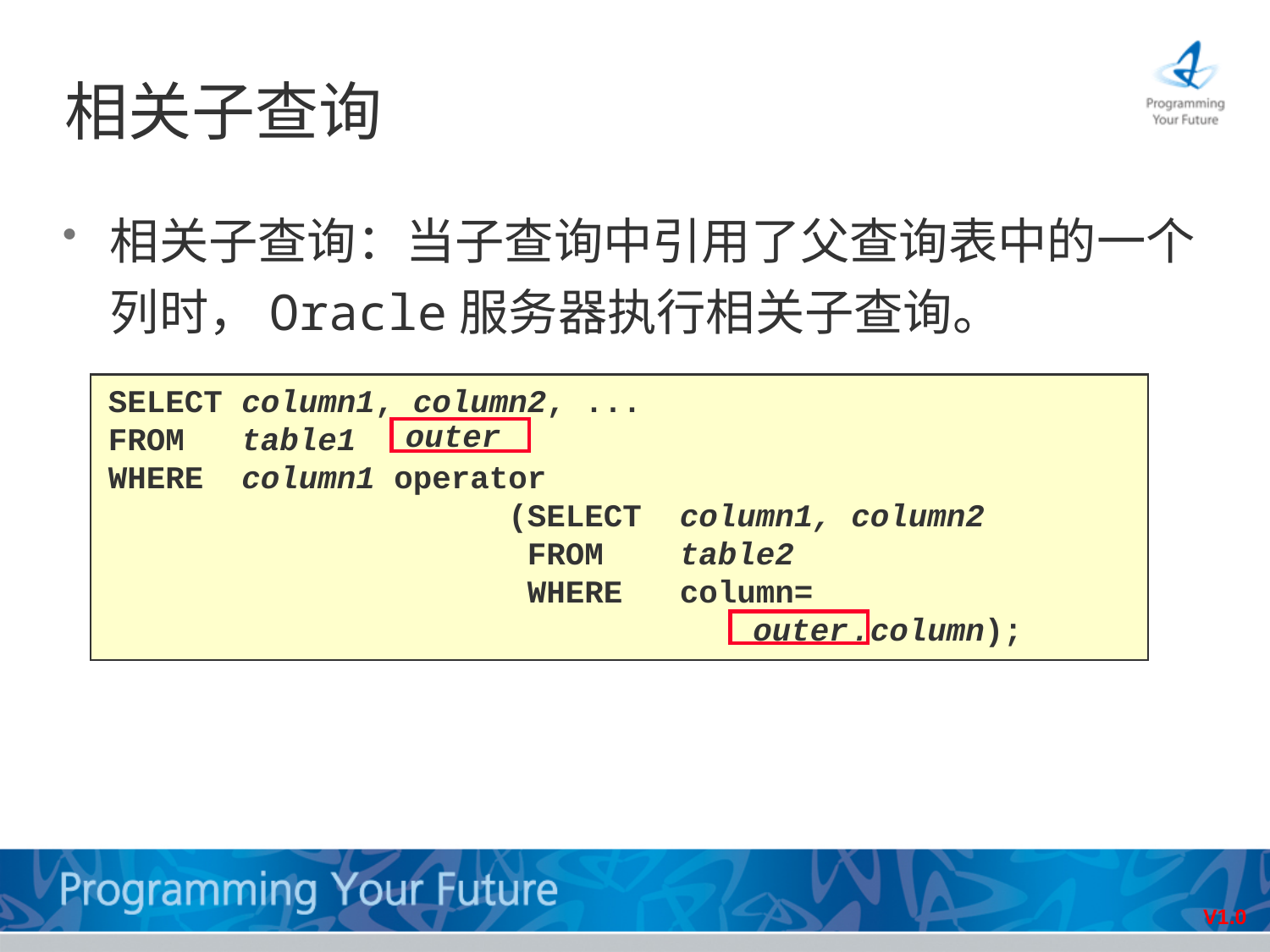

# 相关子查询
相关子查询：当子查询中引用了父查询表中的一个列时，Oracle服务器执行相关子查询。
 SELECT column1, column2, ...
 FROM   table1
 WHERE  column1 operator
			  (SELECT  column1, column2
                       FROM    table2
                       WHERE   column= 									.column);

outer

outer